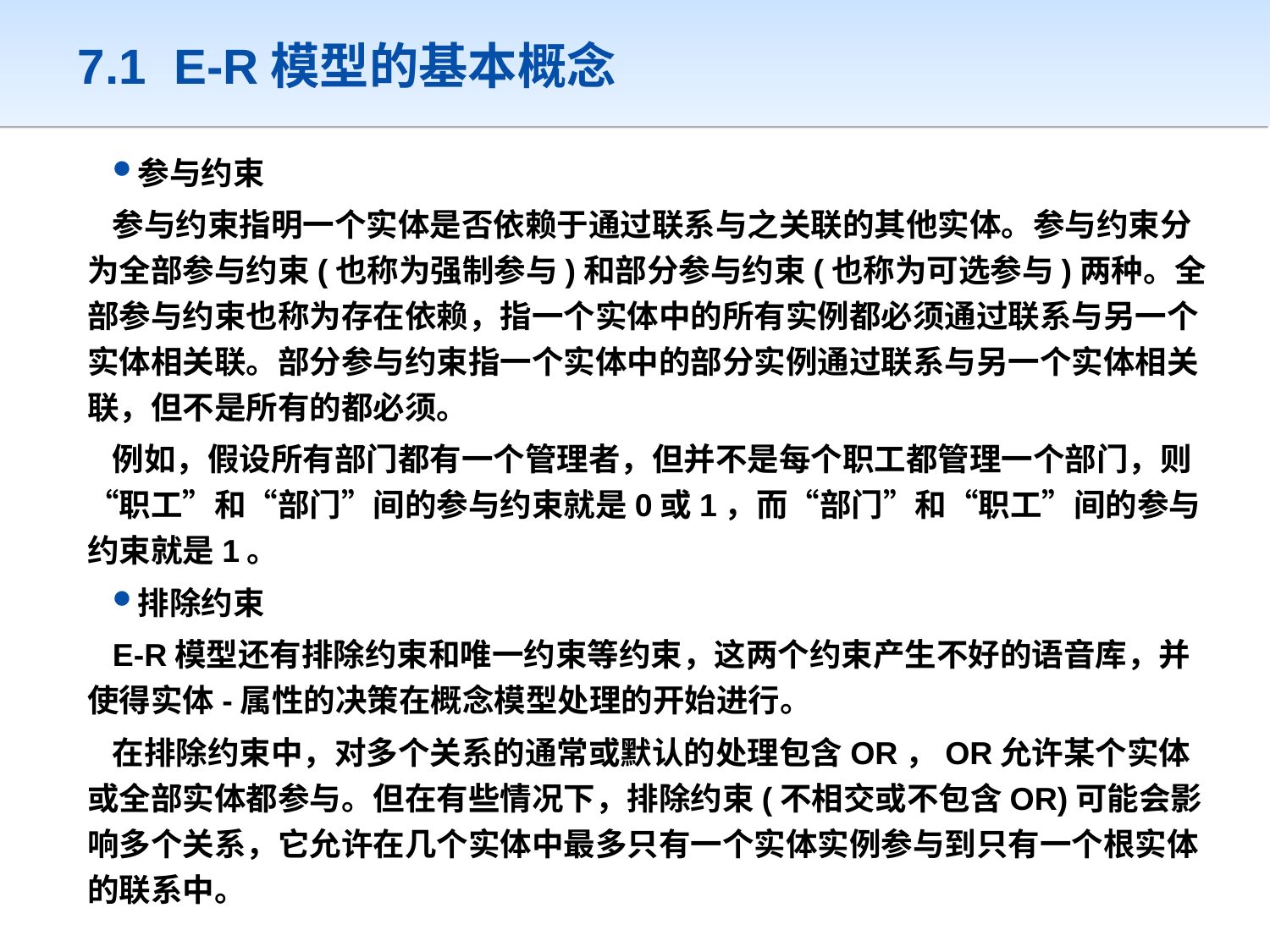

# 7.1  E-R模型的基本概念
参与约束
参与约束指明一个实体是否依赖于通过联系与之关联的其他实体。参与约束分为全部参与约束(也称为强制参与)和部分参与约束(也称为可选参与)两种。全部参与约束也称为存在依赖，指一个实体中的所有实例都必须通过联系与另一个实体相关联。部分参与约束指一个实体中的部分实例通过联系与另一个实体相关联，但不是所有的都必须。
例如，假设所有部门都有一个管理者，但并不是每个职工都管理一个部门，则“职工”和“部门”间的参与约束就是0或1，而“部门”和“职工”间的参与约束就是1。
排除约束
E-R模型还有排除约束和唯一约束等约束，这两个约束产生不好的语音库，并使得实体-属性的决策在概念模型处理的开始进行。
在排除约束中，对多个关系的通常或默认的处理包含OR，OR允许某个实体或全部实体都参与。但在有些情况下，排除约束(不相交或不包含OR)可能会影响多个关系，它允许在几个实体中最多只有一个实体实例参与到只有一个根实体的联系中。